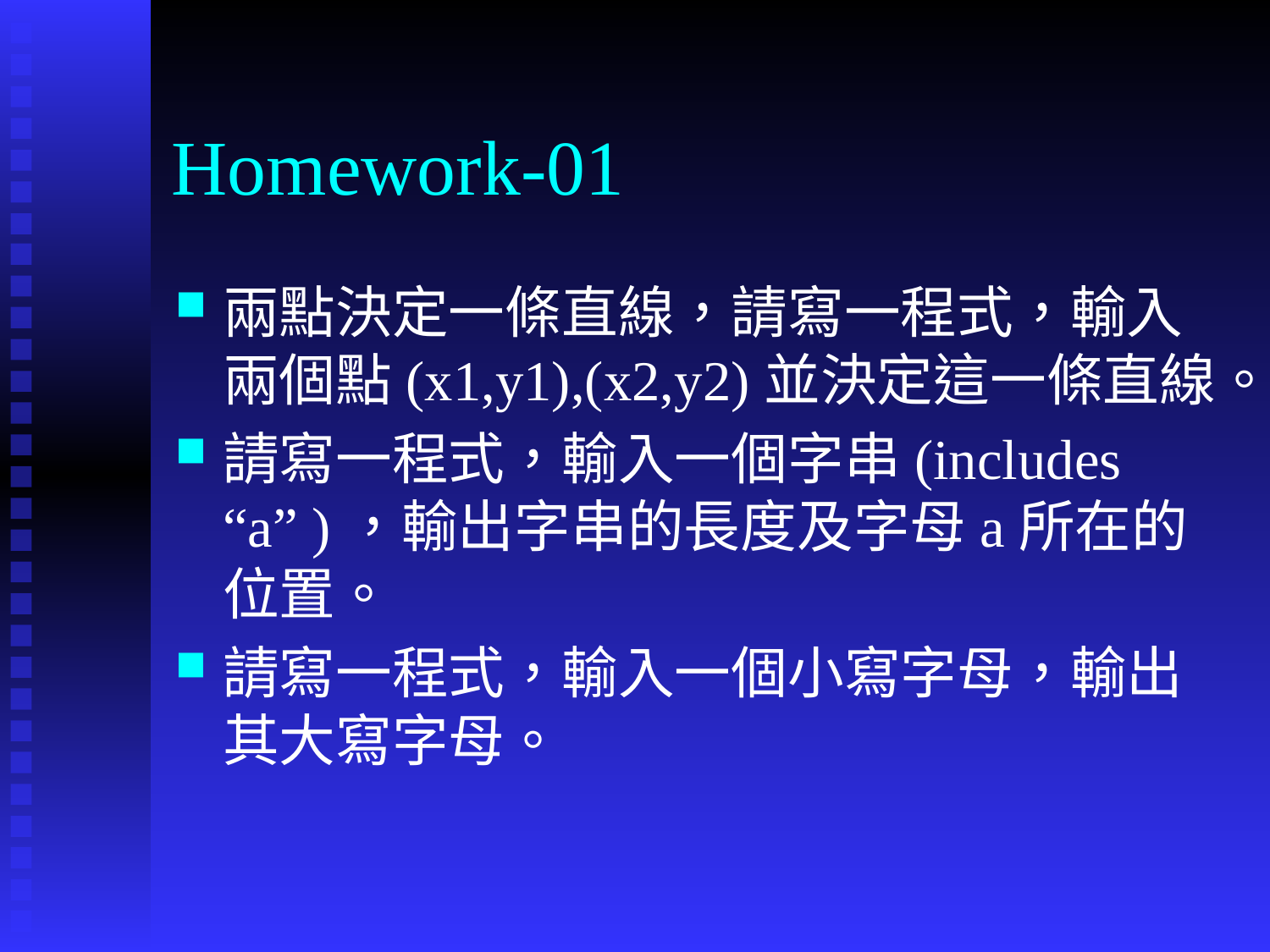

# Homework-01
兩點決定一條直線，請寫一程式，輸入兩個點(x1,y1),(x2,y2)並決定這一條直線。
請寫一程式，輸入一個字串(includes “a” )，輸出字串的長度及字母a所在的位置。
請寫一程式，輸入一個小寫字母，輸出其大寫字母。